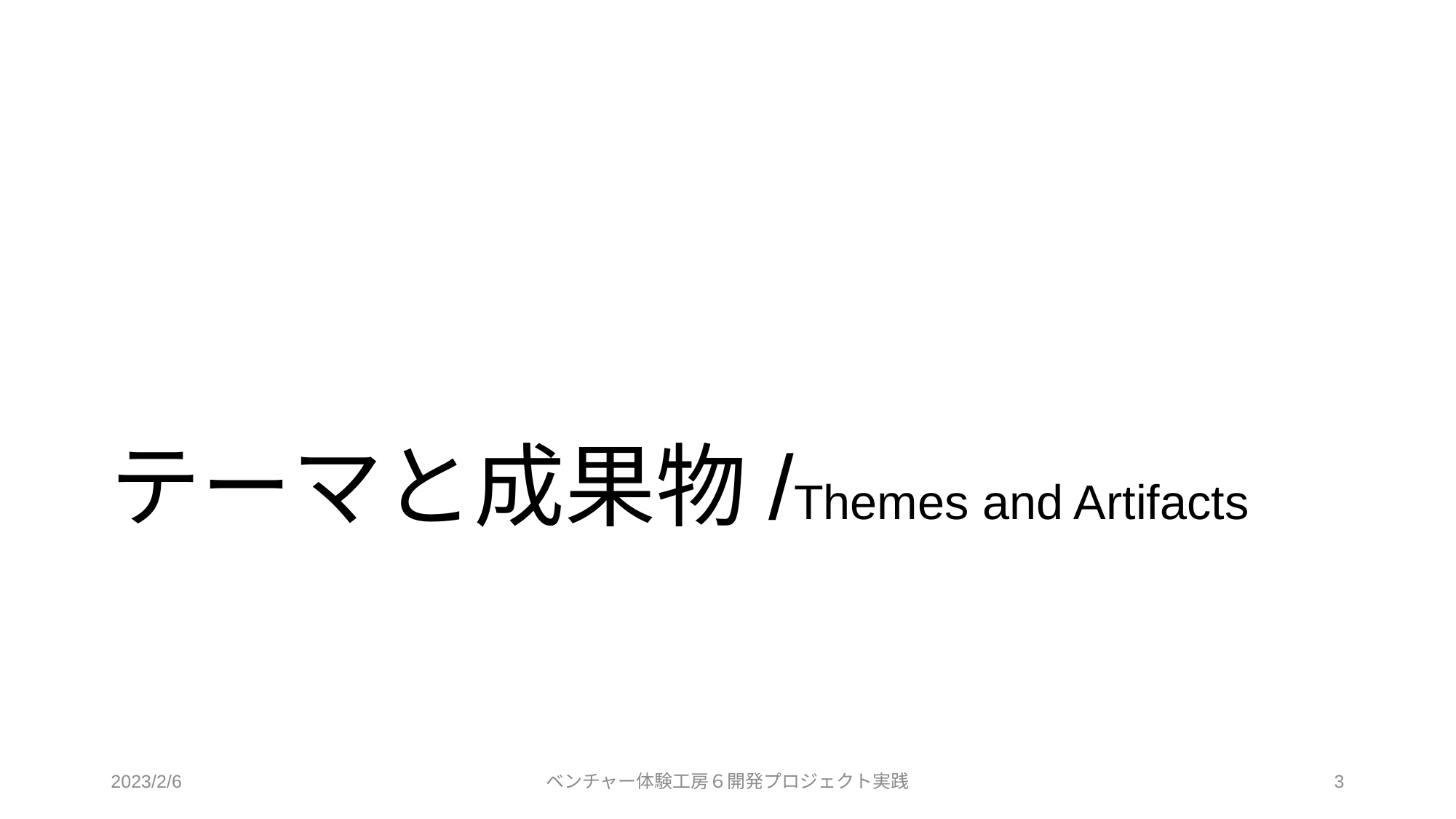

# テーマと成果物/Themes and Artifacts
2023/2/6
ベンチャー体験工房６開発プロジェクト実践
3